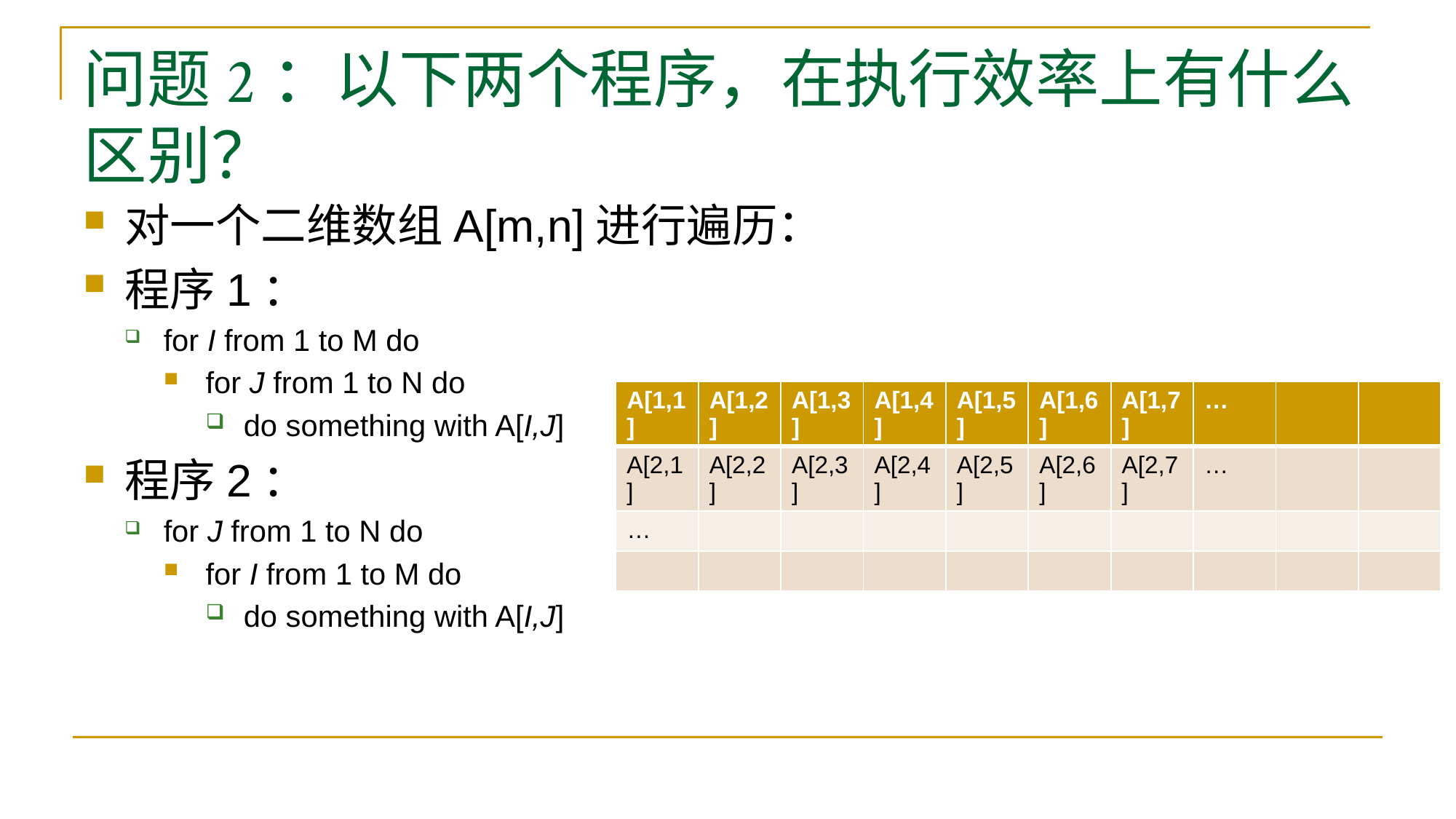

# 问题2：以下两个程序，在执行效率上有什么区别？
对一个二维数组A[m,n]进行遍历：
程序1：
for I from 1 to M do
for J from 1 to N do
do something with A[I,J]
程序2：
for J from 1 to N do
for I from 1 to M do
do something with A[I,J]

| A[1,1] | A[1,2] | A[1,3] | A[1,4] | A[1,5] | A[1,6] | A[1,7] | … |  |  |
| --- | --- | --- | --- | --- | --- | --- | --- | --- | --- |
| A[2,1] | A[2,2] | A[2,3] | A[2,4] | A[2,5] | A[2,6] | A[2,7] | … |  |  |
| … |  |  |  |  |  |  |  |  |  |
|  |  |  |  |  |  |  |  |  |  |